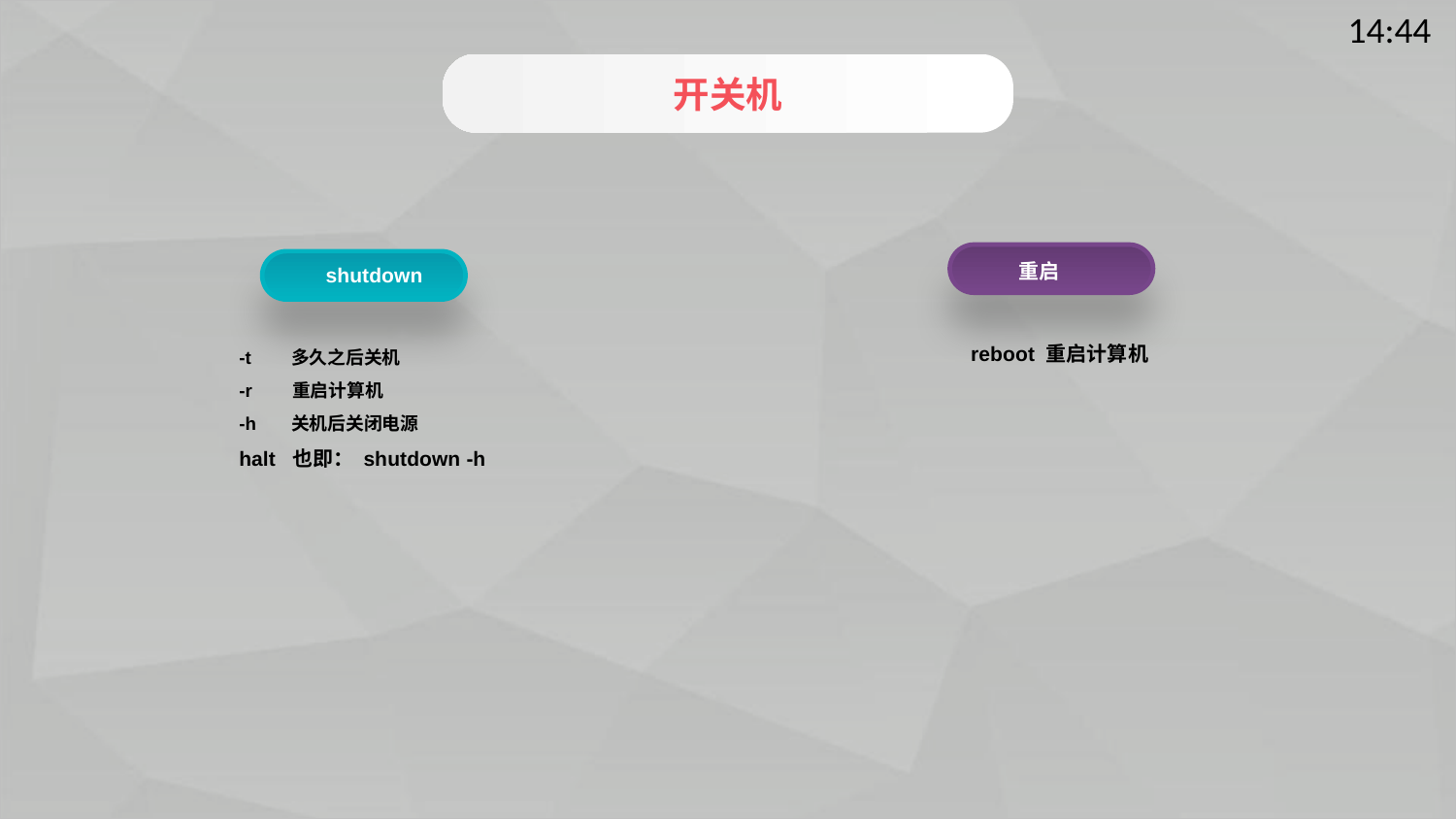

开关机

重启

shutdown
reboot 重启计算机
-t       多久之后关机
-r       重启计算机
-h      关机后关闭电源
halt  也即： shutdown -h